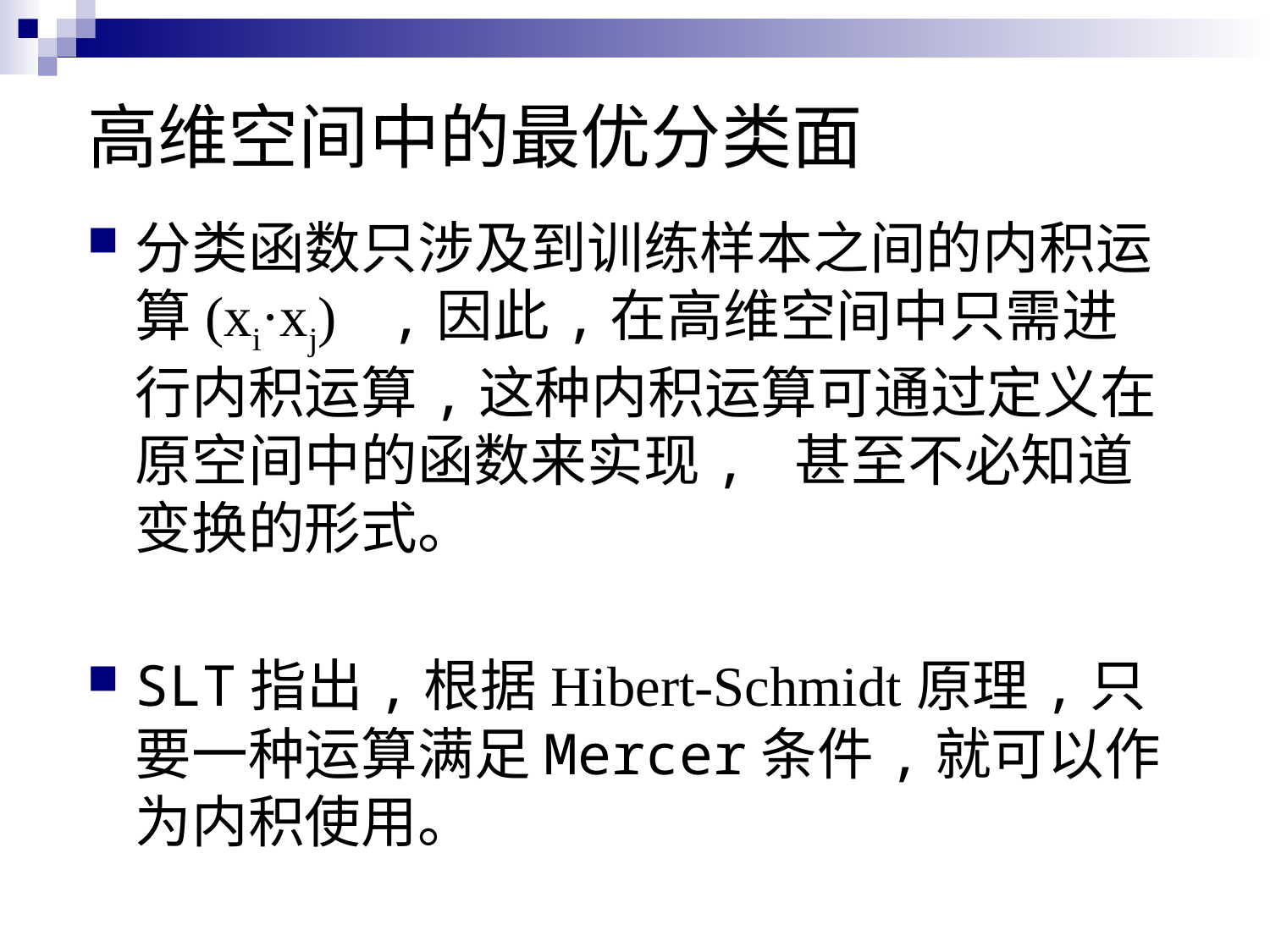

# 高维空间中的最优分类面
分类函数只涉及到训练样本之间的内积运算(xi·xj)	,因此,在高维空间中只需进行内积运算,这种内积运算可通过定义在原空间中的函数来实现, 甚至不必知道变换的形式。

SLT指出,根据Hibert-Schmidt原理,只要一种运算满足Mercer条件,就可以作为内积使用。